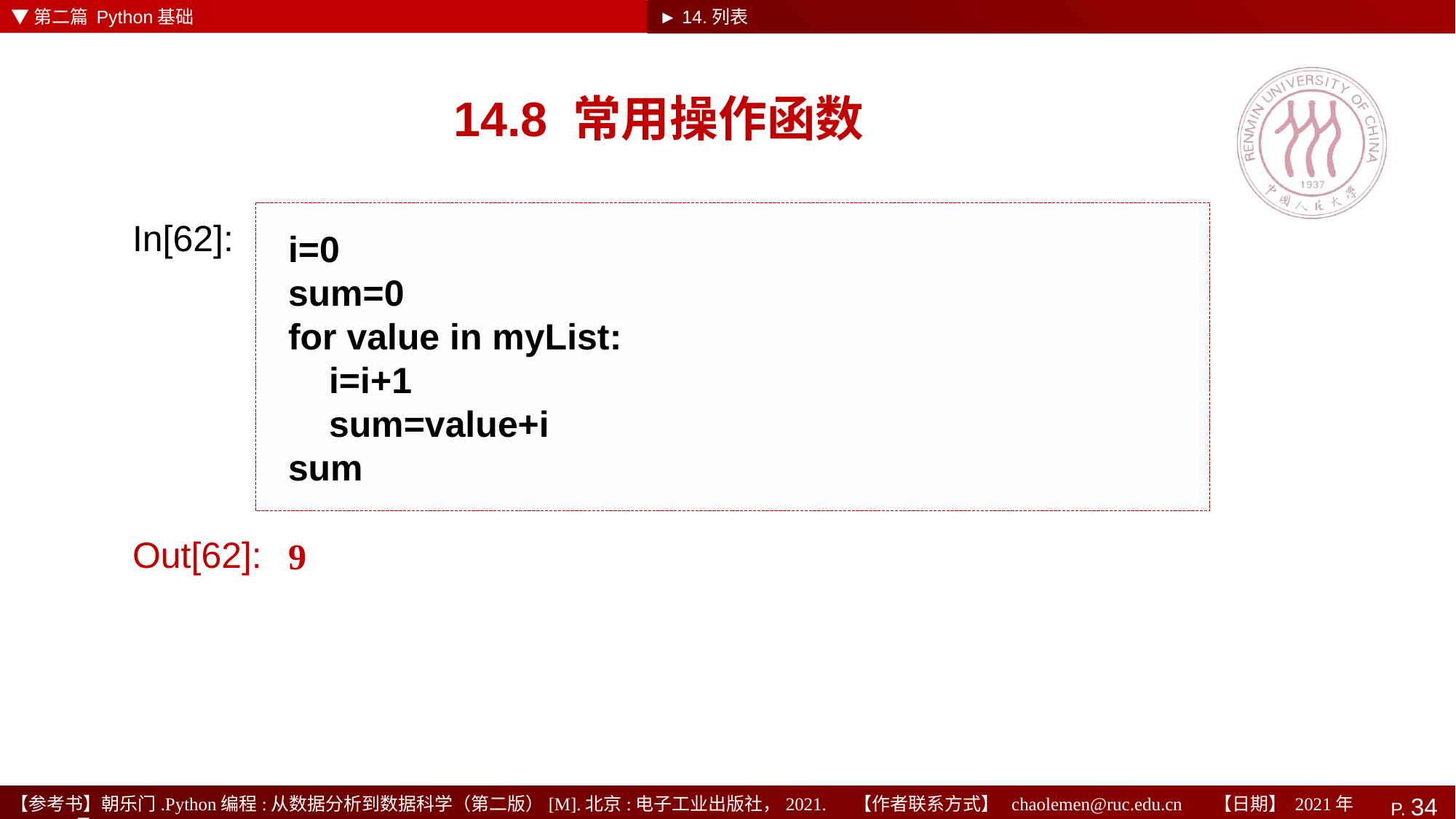

▼第二篇 Python基础
► 14.列表
# 14.8 常用操作函数
i=0
sum=0
for value in myList:
    i=i+1
    sum=value+i
sum
In[62]:
9
Out[62]: